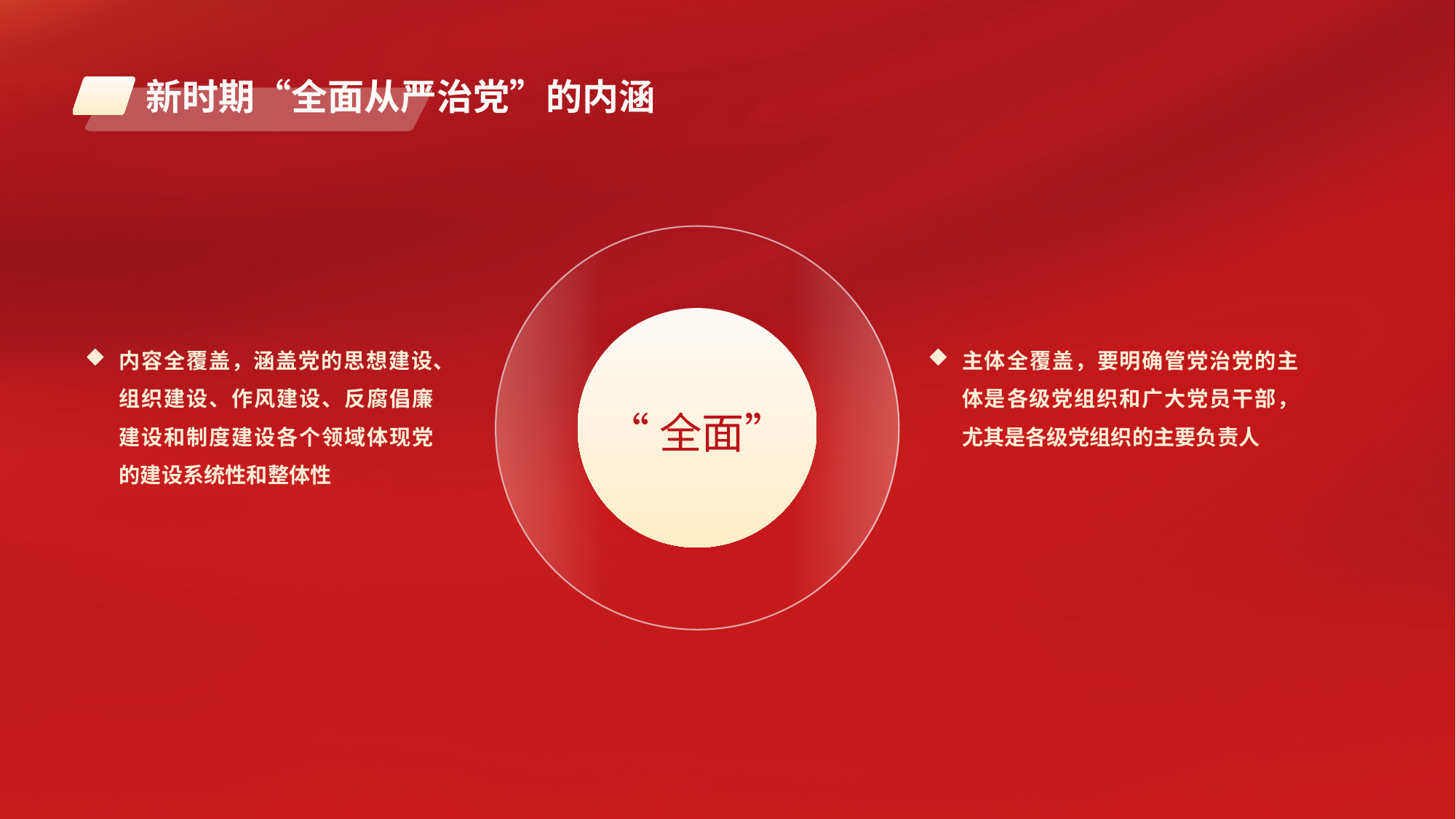

新时期“全面从严治党”的内涵

内容全覆盖，涵盖党的思想建设、组织建设、作风建设、反腐倡廉建设和制度建设各个领域体现党的建设系统性和整体性
主体全覆盖，要明确管党治党的主体是各级党组织和广大党员干部，尤其是各级党组织的主要负责人
“全面”